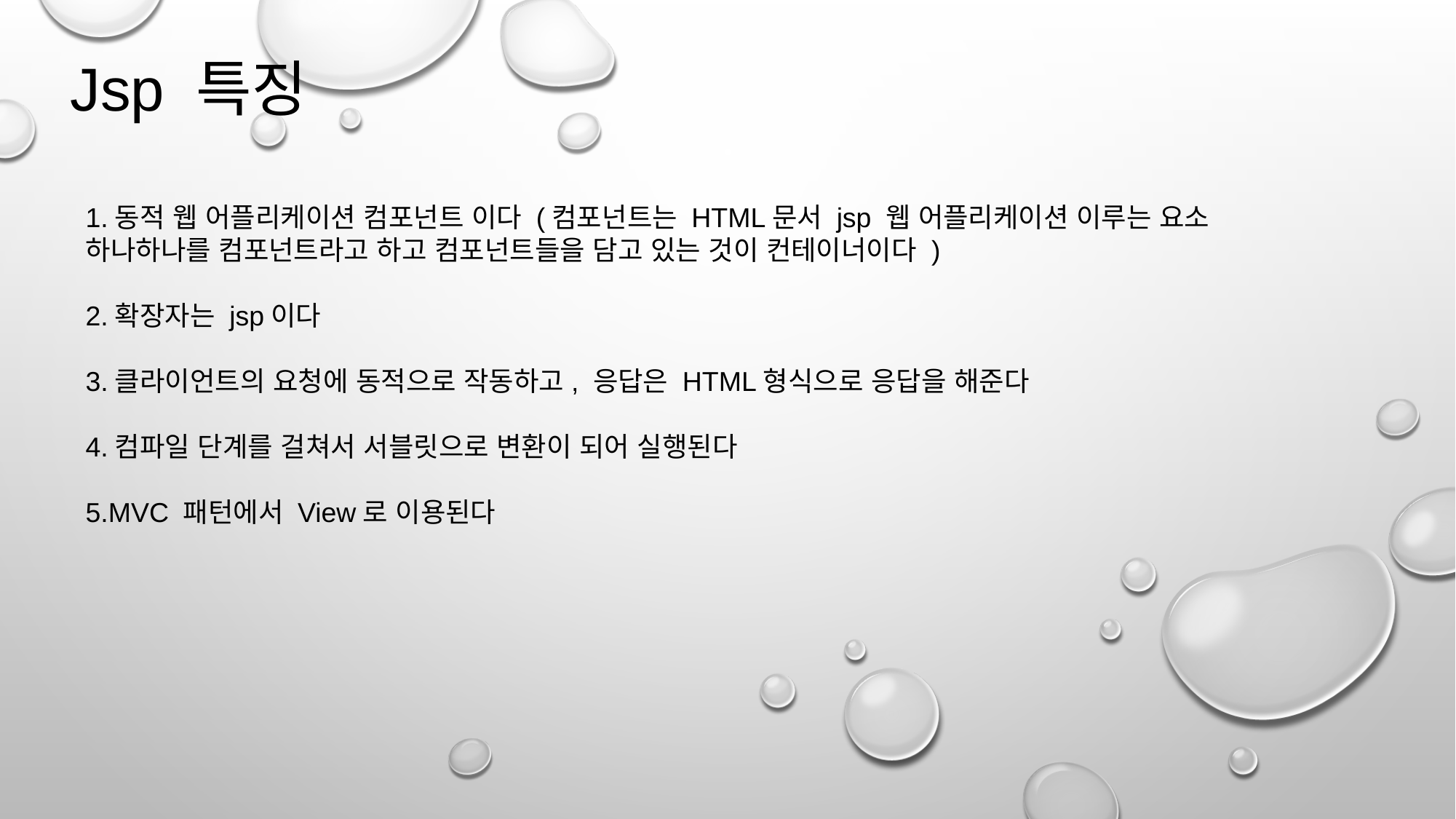

Jsp 특징

1.동적 웹 어플리케이션 컴포넌트 이다 (컴포넌트는 HTML문서 jsp 웹 어플리케이션 이루는 요소 하나하나를 컴포넌트라고 하고 컴포넌트들을 담고 있는 것이 컨테이너이다 )

2.확장자는 jsp이다

3.클라이언트의 요청에 동적으로 작동하고, 응답은 HTML형식으로 응답을 해준다

4.컴파일 단계를 걸쳐서 서블릿으로 변환이 되어 실행된다

5.MVC 패턴에서 View로 이용된다